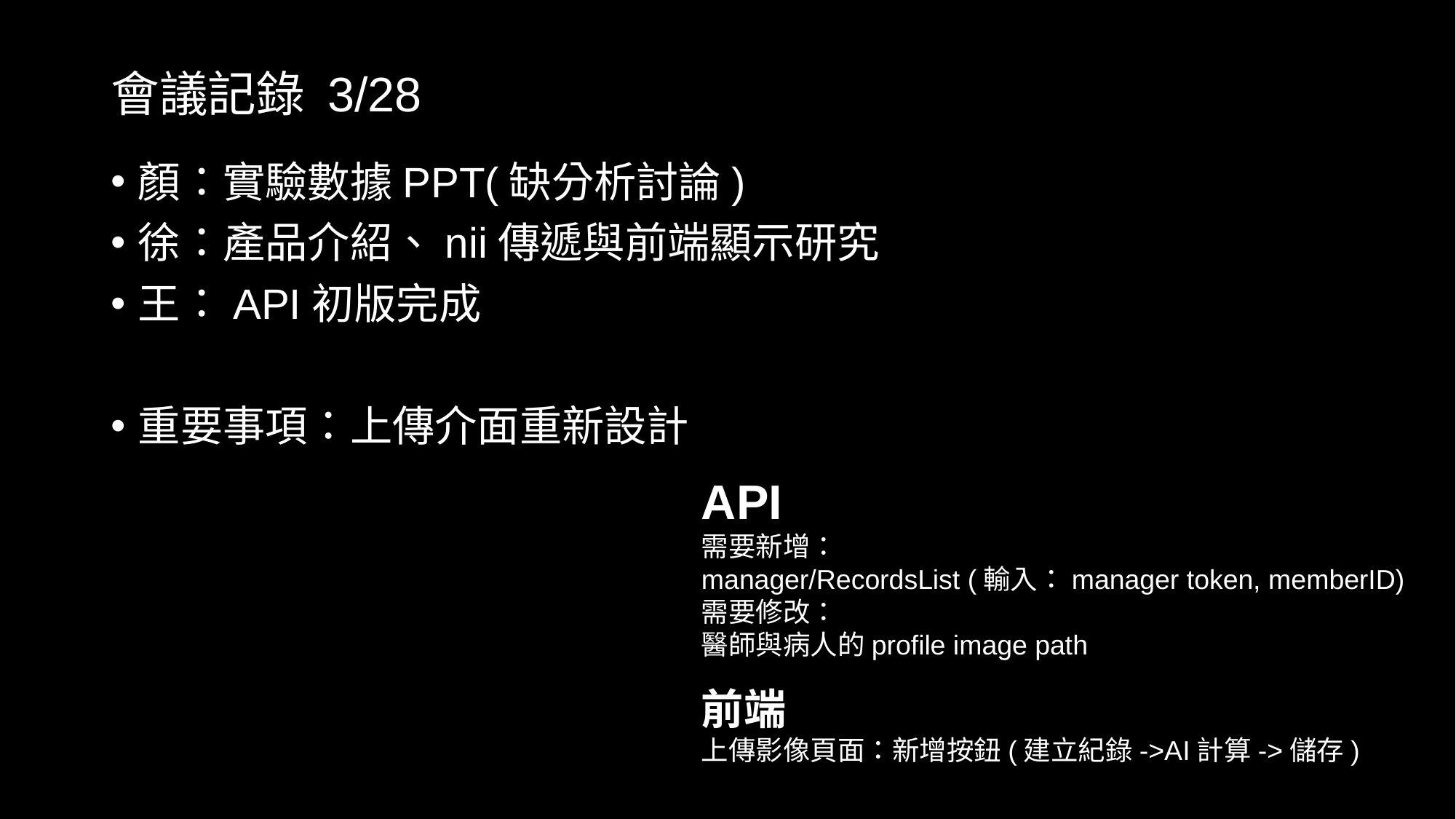

# 會議記錄 3/28
顏：實驗數據PPT(缺分析討論)
徐：產品介紹、nii傳遞與前端顯示研究
王：API初版完成

重要事項：上傳介面重新設計
API
需要新增：
manager/RecordsList (輸入：manager token, memberID)
需要修改：
醫師與病人的profile image path
前端
上傳影像頁面：新增按鈕(建立紀錄->AI計算->儲存)